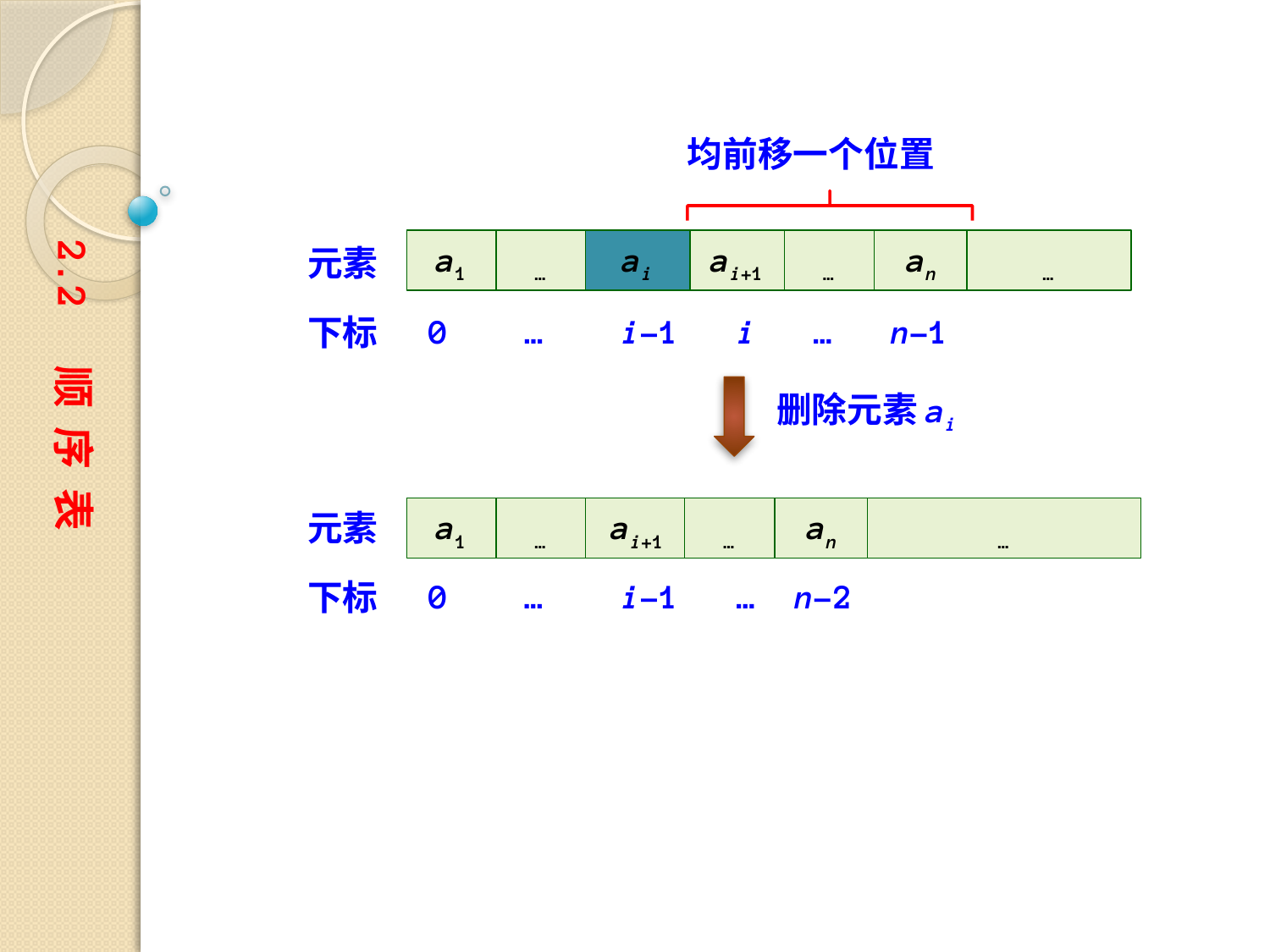

均前移一个位置
2.2  顺  序  表
…
a1
…
ai
ai+1
…
an
元素
0    …    i-1   i   …   n-1
下标

删除元素ai
a1
…
ai+1
…
an
…
元素
0    …    i-1   …  n-2
下标